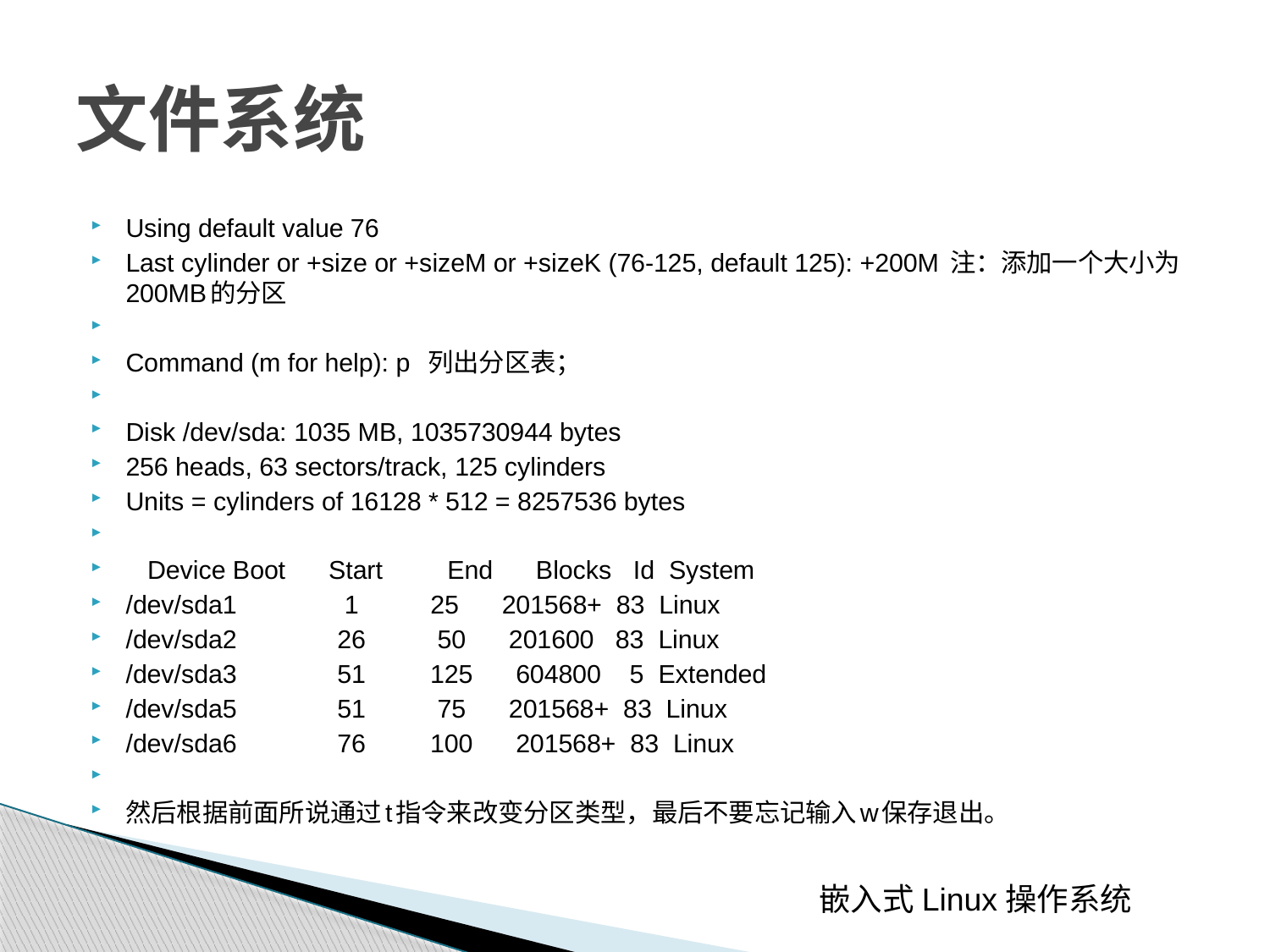

# 文件系统
Using default value 76
Last cylinder or +size or +sizeM or +sizeK (76-125, default 125): +200M 注：添加一个大小为200MB的分区

Command (m for help): p  列出分区表；

Disk /dev/sda: 1035 MB, 1035730944 bytes
256 heads, 63 sectors/track, 125 cylinders
Units = cylinders of 16128 * 512 = 8257536 bytes

   Device Boot      Start         End      Blocks   Id  System
/dev/sda1               1          25      201568+  83  Linux
/dev/sda2              26          50      201600   83  Linux
/dev/sda3              51         125      604800    5  Extended
/dev/sda5              51          75      201568+  83  Linux
/dev/sda6              76         100      201568+  83  Linux

然后根据前面所说通过t指令来改变分区类型，最后不要忘记输入w保存退出。

         嵌入式Linux操作系统